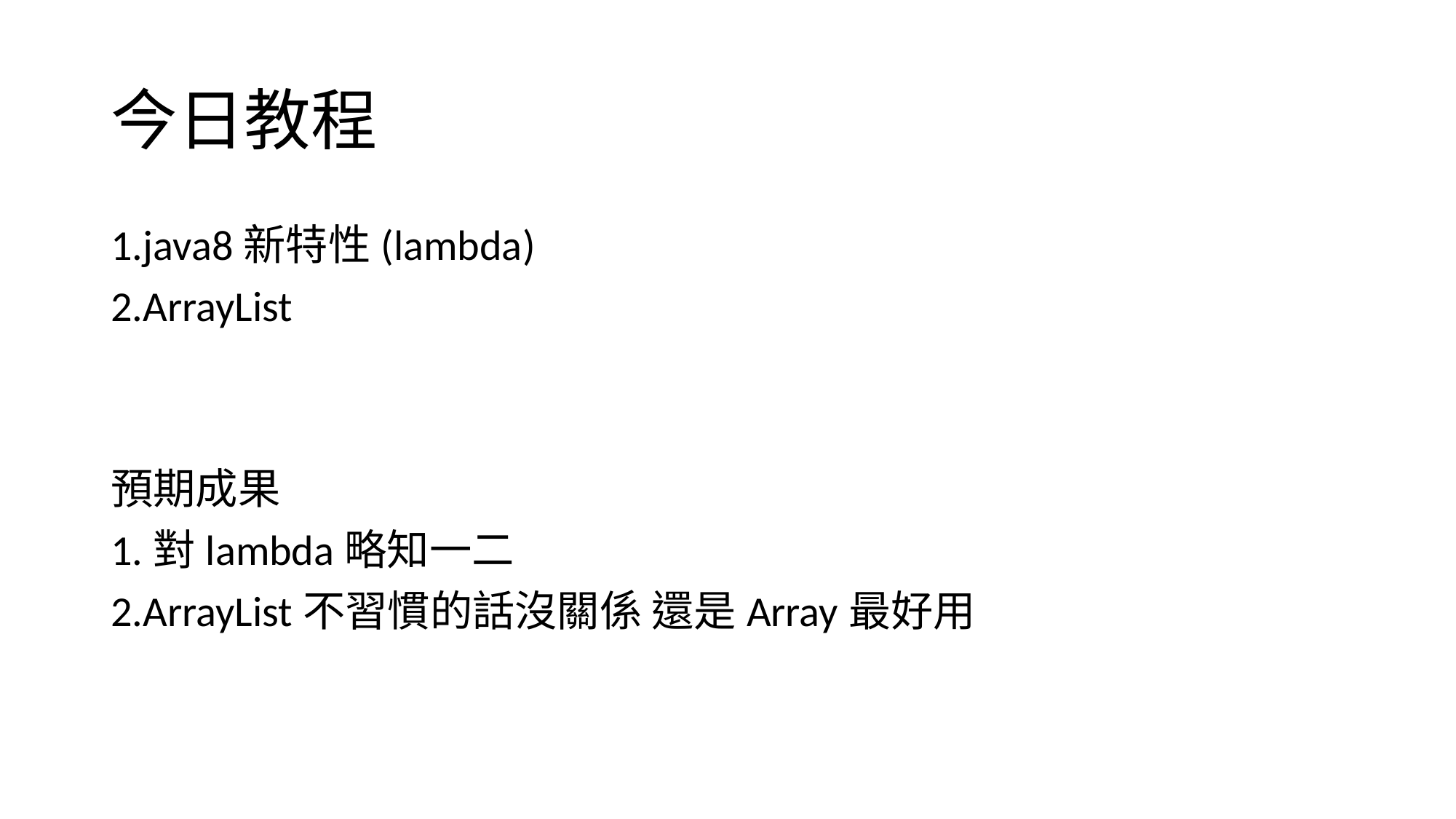

# 今日教程
1.java8新特性(lambda)
2.ArrayList

預期成果
1.對lambda略知一二
2.ArrayList不習慣的話沒關係 還是Array最好用